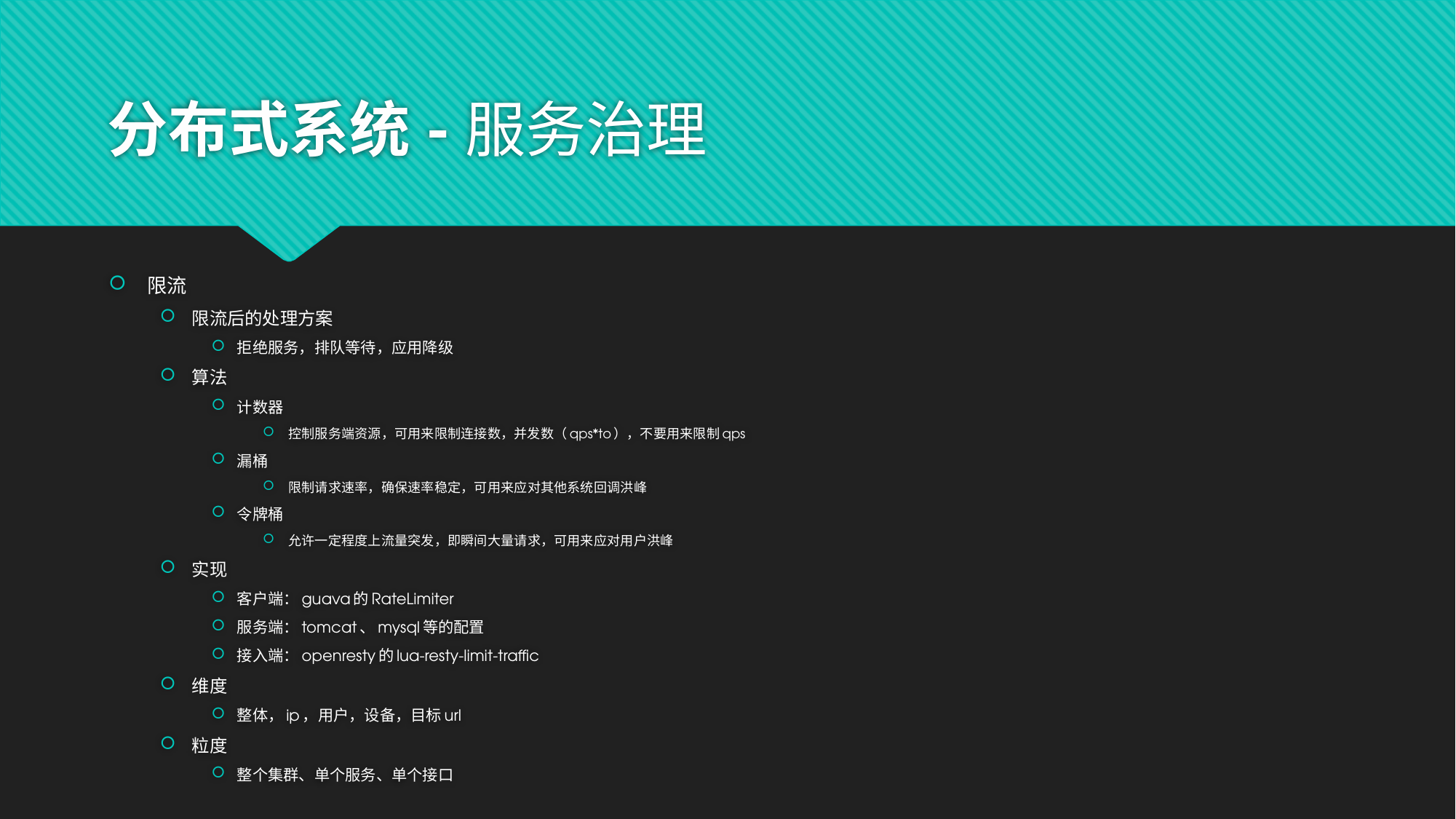

# 分布式系统-服务治理
限流
限流后的处理方案
拒绝服务，排队等待，应用降级
算法
计数器
控制服务端资源，可用来限制连接数，并发数（qps*to），不要用来限制qps
漏桶
限制请求速率，确保速率稳定，可用来应对其他系统回调洪峰
令牌桶
允许一定程度上流量突发，即瞬间大量请求，可用来应对用户洪峰
实现
客户端：guava的RateLimiter
服务端：tomcat、mysql等的配置
接入端：openresty的lua-resty-limit-traffic
维度
整体，ip，用户，设备，目标url
粒度
整个集群、单个服务、单个接口